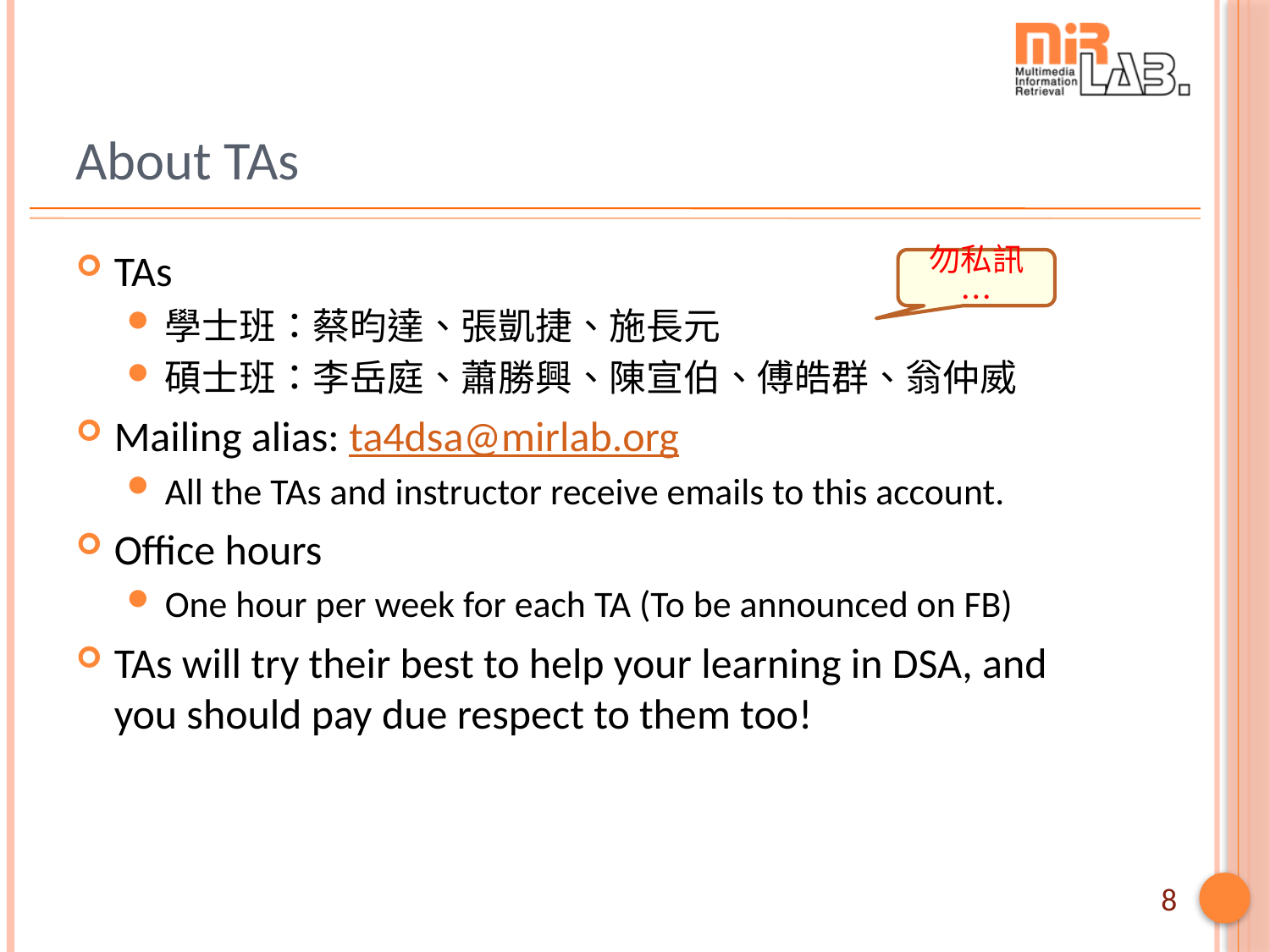

# About TAs
TAs
學士班：蔡昀達、張凱捷、施長元
碩士班：李岳庭、蕭勝興、陳宣伯、傅皓群、翁仲威
Mailing alias: ta4dsa@mirlab.org
All the TAs and instructor receive emails to this account.
Office hours
One hour per week for each TA (To be announced on FB)
TAs will try their best to help your learning in DSA, and you should pay due respect to them too!
勿私訊…